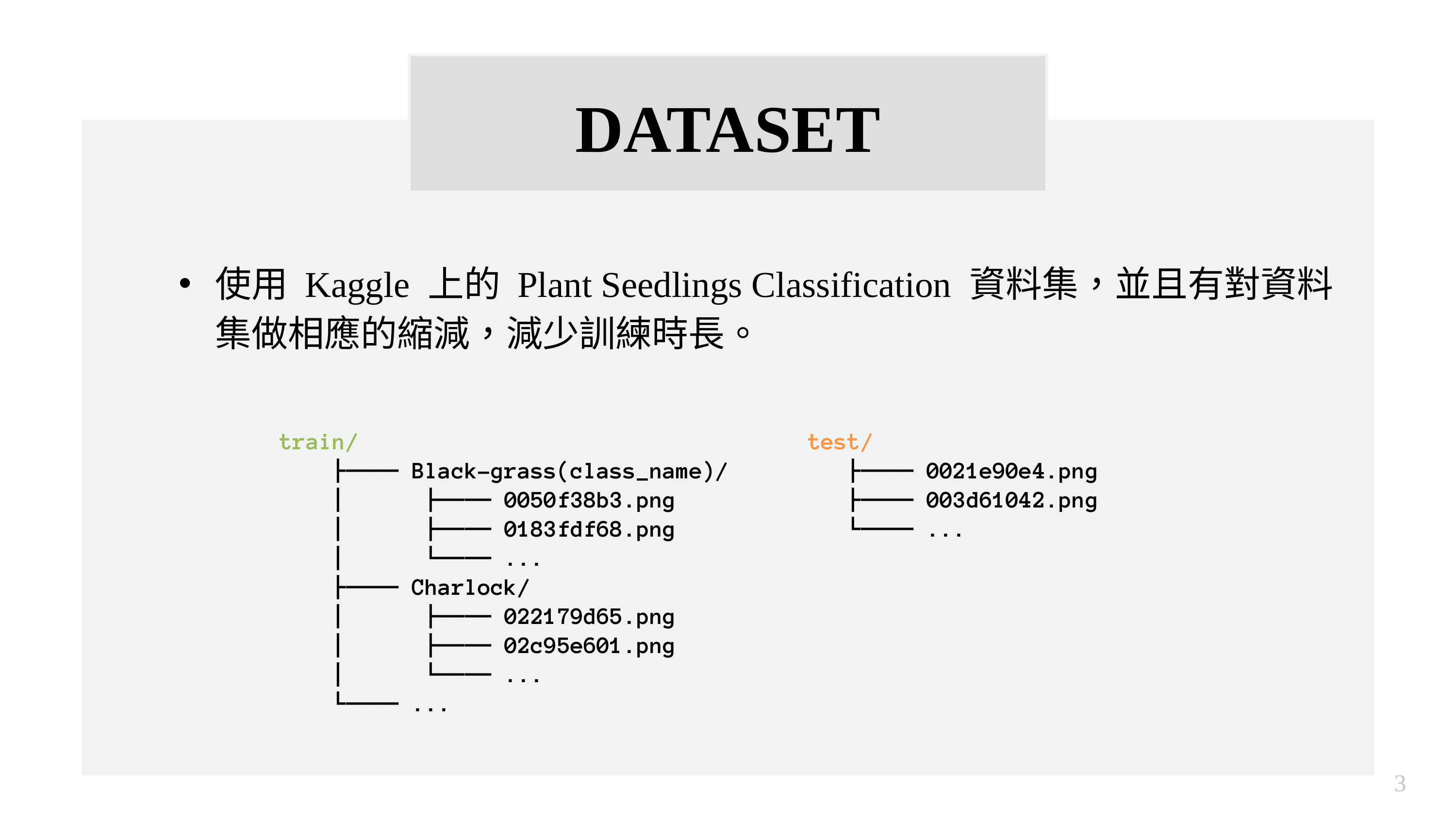

DATASET

使用 Kaggle 上的 Plant Seedlings Classification 資料集，並且有對資料集做相應的縮減，減少訓練時長。
train/
    ├──── Black-grass(class_name)/
    │      ├──── 0050f38b3.png
    │      ├──── 0183fdf68.png
    │      └──── ...
    ├──── Charlock/
    │      ├──── 022179d65.png
    │      ├──── 02c95e601.png
    │      └──── ...
    └──── ...
test/
   ├──── 0021e90e4.png
   ├──── 003d61042.png
   └──── ...
3